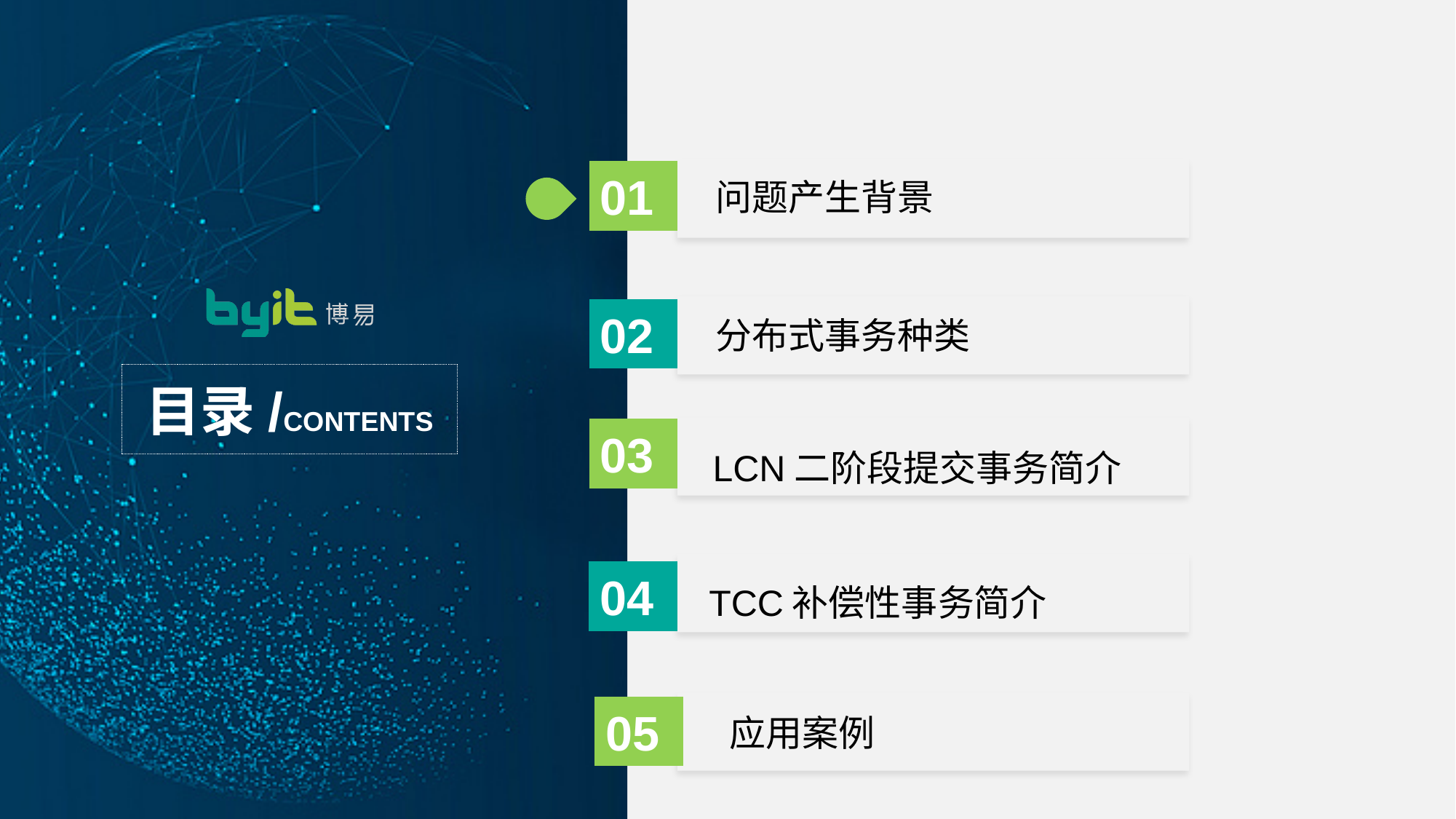

01

问题产生背景

02

分布式事务种类

03

LCN二阶段提交事务简介
04
TCC补偿性事务简介
    应用案例
05